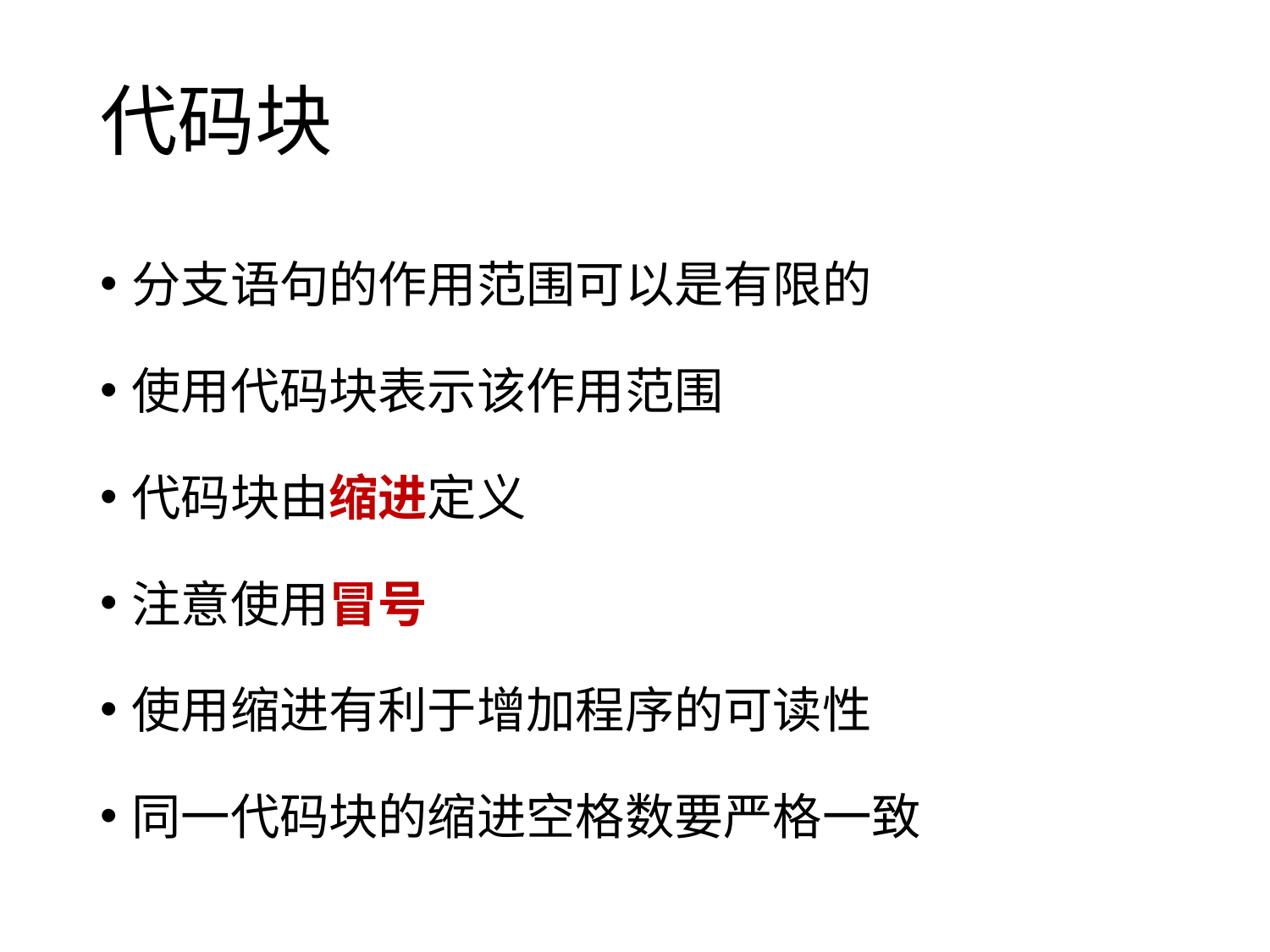

# 代码块
分支语句的作用范围可以是有限的
使用代码块表示该作用范围
代码块由缩进定义
注意使用冒号
使用缩进有利于增加程序的可读性
同一代码块的缩进空格数要严格一致